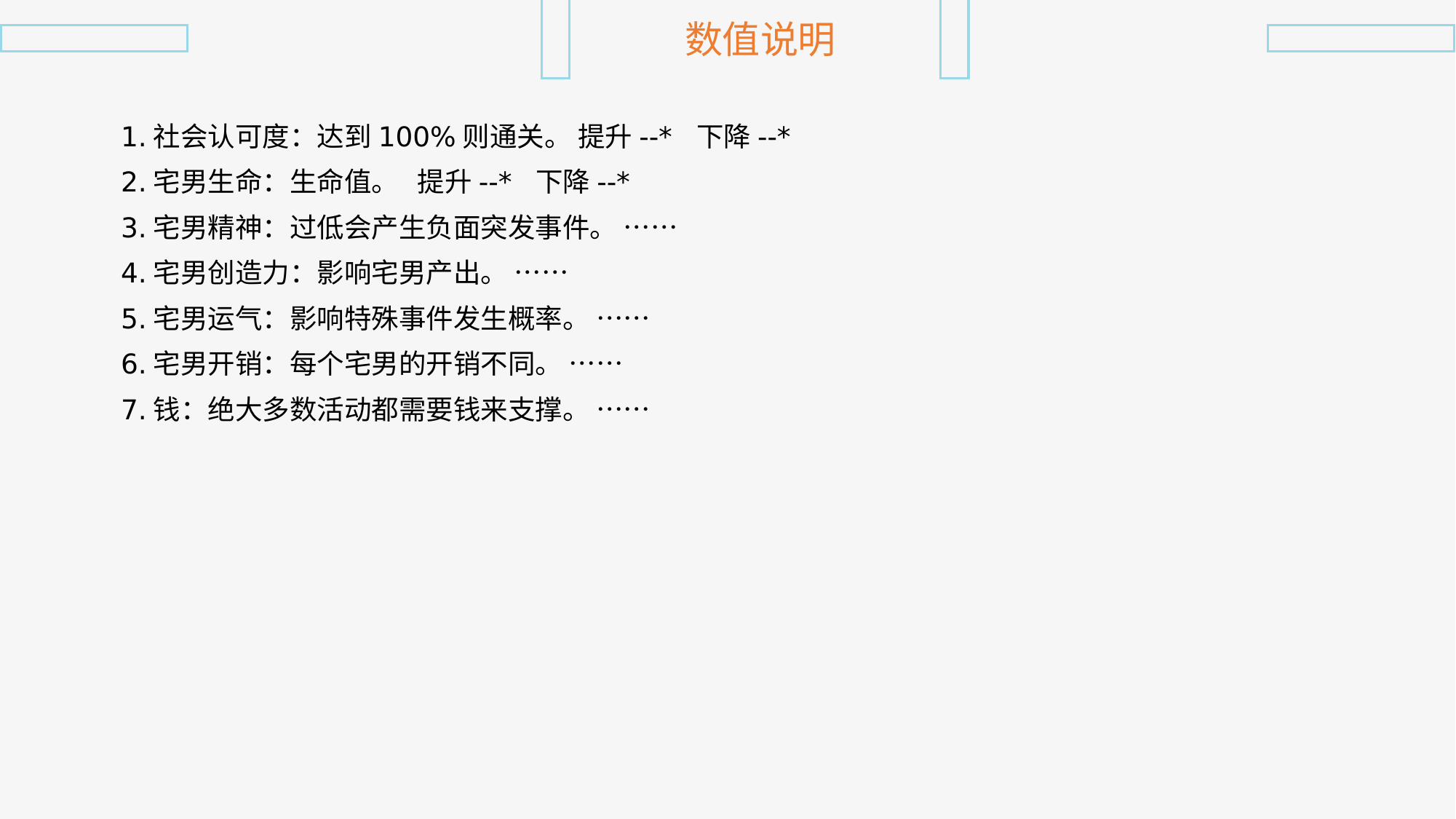

数值说明

1.社会认可度：达到100%则通关。 提升--*  下降--*
2.宅男生命：生命值。   提升--*  下降--*
3.宅男精神：过低会产生负面突发事件。 ……
4.宅男创造力：影响宅男产出。 ……
5.宅男运气：影响特殊事件发生概率。 ……
6.宅男开销：每个宅男的开销不同。 ……
7.钱：绝大多数活动都需要钱来支撑。 ……